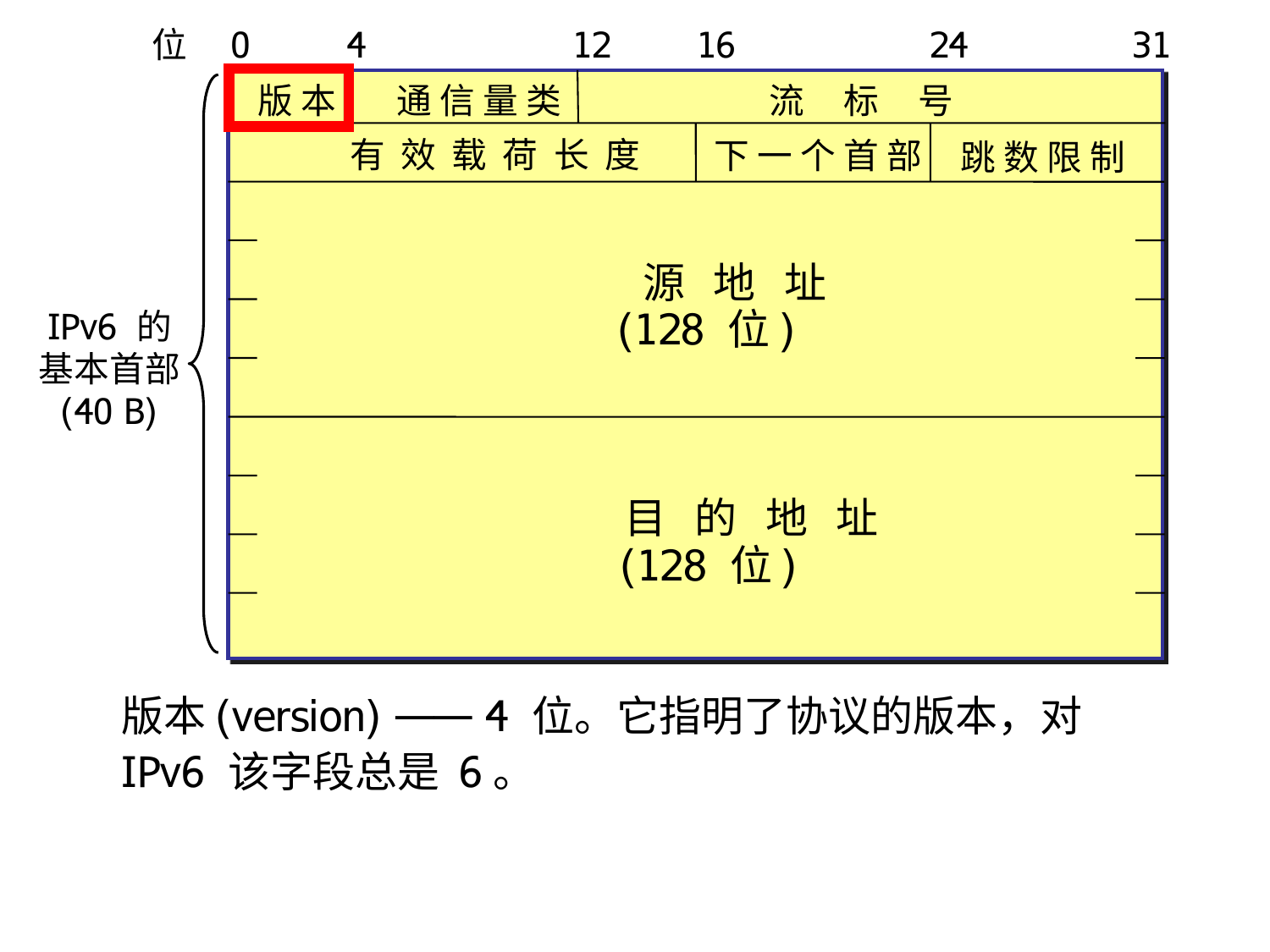

位
0
4
12
16
24
31

版 本
通 信 量 类
流     标     号

有  效  载  荷  长  度
下 一 个 首 部
跳 数 限 制

源   地   址
(128 位)
IPv6 的
基本首部
(40 B)

目   的   地   址
(128 位)

版本(version) —— 4 位。它指明了协议的版本，对 IPv6 该字段总是 6。